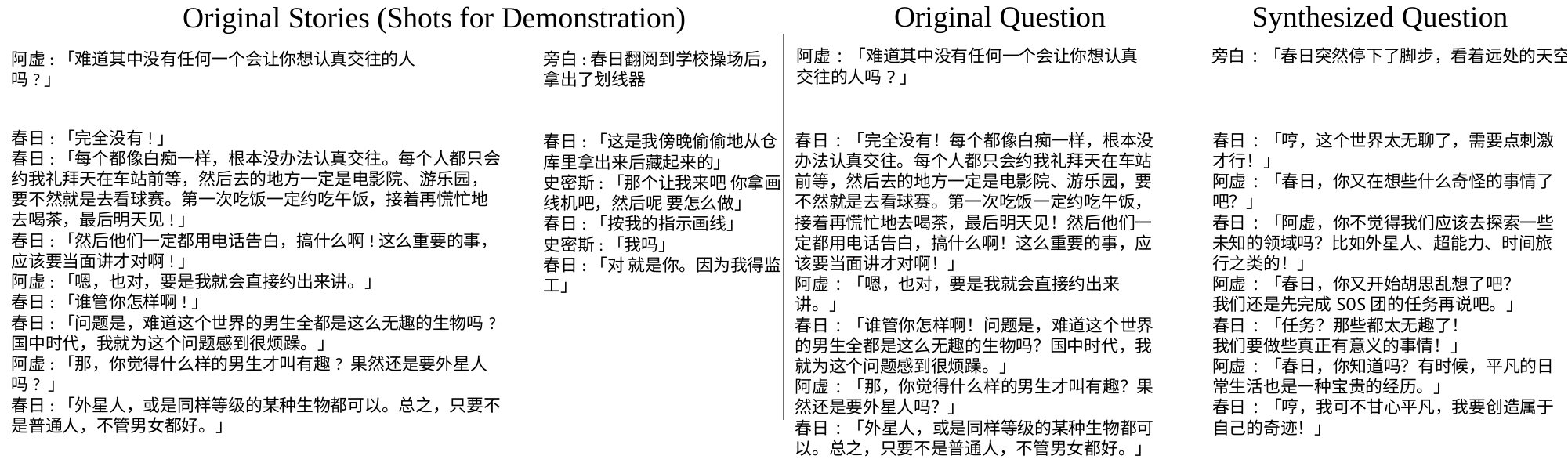

Original Question
Synthesized Question
Original Stories (Shots for Demonstration)
阿虚:「难道其中没有任何一个会让你想认真交往的人吗?」
旁白:「春日突然停下了脚步，看着远处的天空」
阿虚:「难道其中没有任何一个会让你想认真交往的人吗?」
旁白:春日翻阅到学校操场后，拿出了划线器
春日:「完全没有!」
春日:「每个都像白痴一样，根本没办法认真交往。每个人都只会约我礼拜天在车站前等，然后去的地方一定是电影院、游乐园，要不然就是去看球赛。第一次吃饭一定约吃午饭，接着再慌忙地去喝茶，最后明天见!」
春日:「然后他们一定都用电话告白，搞什么啊!这么重要的事，应该要当面讲才对啊!」
阿虚:「嗯，也对，要是我就会直接约出来讲。」
春日:「谁管你怎样啊!」
春日:「问题是，难道这个世界的男生全都是这么无趣的生物吗?国中时代，我就为这个问题感到很烦躁。」
阿虚:「那，你觉得什么样的男生才叫有趣? 果然还是要外星人吗? 」
春日:「外星人，或是同样等级的某种生物都可以。总之，只要不是普通人，不管男女都好。」
春日:「完全没有！每个都像白痴一样，根本没办法认真交往。每个人都只会约我礼拜天在车站前等，然后去的地方一定是电影院、游乐园，要不然就是去看球赛。第一次吃饭一定约吃午饭，接着再慌忙地去喝茶，最后明天见！然后他们一定都用电话告白，搞什么啊！这么重要的事，应该要当面讲才对啊！」
阿虚:「嗯，也对，要是我就会直接约出来讲。」
春日:「谁管你怎样啊！问题是，难道这个世界的男生全都是这么无趣的生物吗？国中时代，我就为这个问题感到很烦躁。」
阿虚:「那，你觉得什么样的男生才叫有趣？果然还是要外星人吗？」
春日:「外星人，或是同样等级的某种生物都可以。总之，只要不是普通人，不管男女都好。」
春日:「哼，这个世界太无聊了，需要点刺激才行！」
阿虚:「春日，你又在想些什么奇怪的事情了吧？」
春日:「阿虚，你不觉得我们应该去探索一些未知的领域吗？比如外星人、超能力、时间旅行之类的！」
阿虚:「春日，你又开始胡思乱想了吧？
我们还是先完成SOS团的任务再说吧。」
春日:「任务？那些都太无趣了！
我们要做些真正有意义的事情！」
阿虚:「春日，你知道吗？有时候，平凡的日常生活也是一种宝贵的经历。」
春日:「哼，我可不甘心平凡，我要创造属于自己的奇迹！」
春日:「这是我傍晚偷偷地从仓库里拿出来后藏起来的」
史密斯:「那个让我来吧 你拿画线机吧，然后呢 要怎么做」
春日:「按我的指示画线」
史密斯:「我吗」
春日:「对 就是你。因为我得监工」